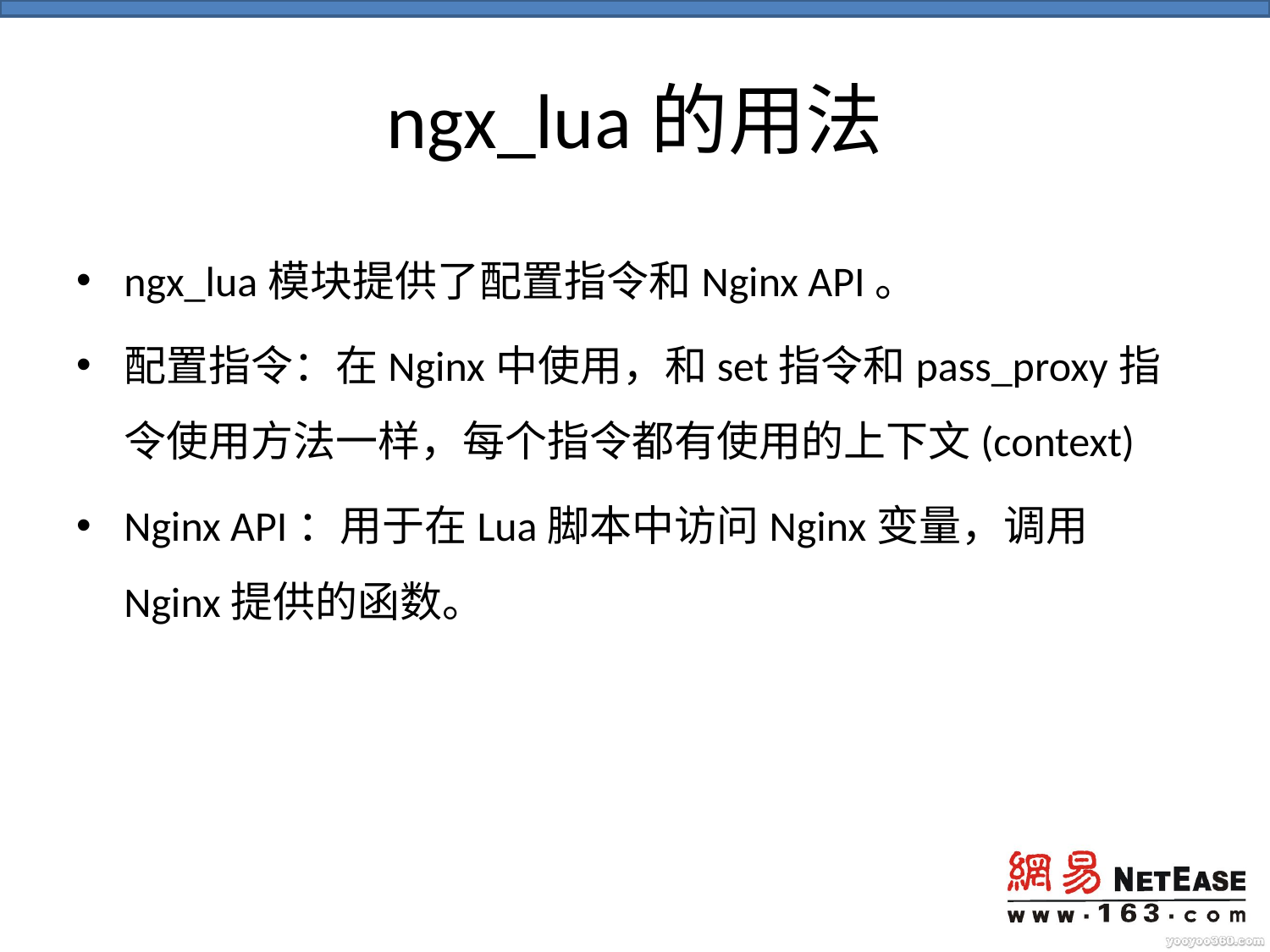

# ngx_lua的用法
ngx_lua模块提供了配置指令和Nginx API。
配置指令：在Nginx中使用，和set指令和pass_proxy指令使用方法一样，每个指令都有使用的上下文(context)
Nginx API：用于在Lua脚本中访问Nginx变量，调用Nginx提供的函数。